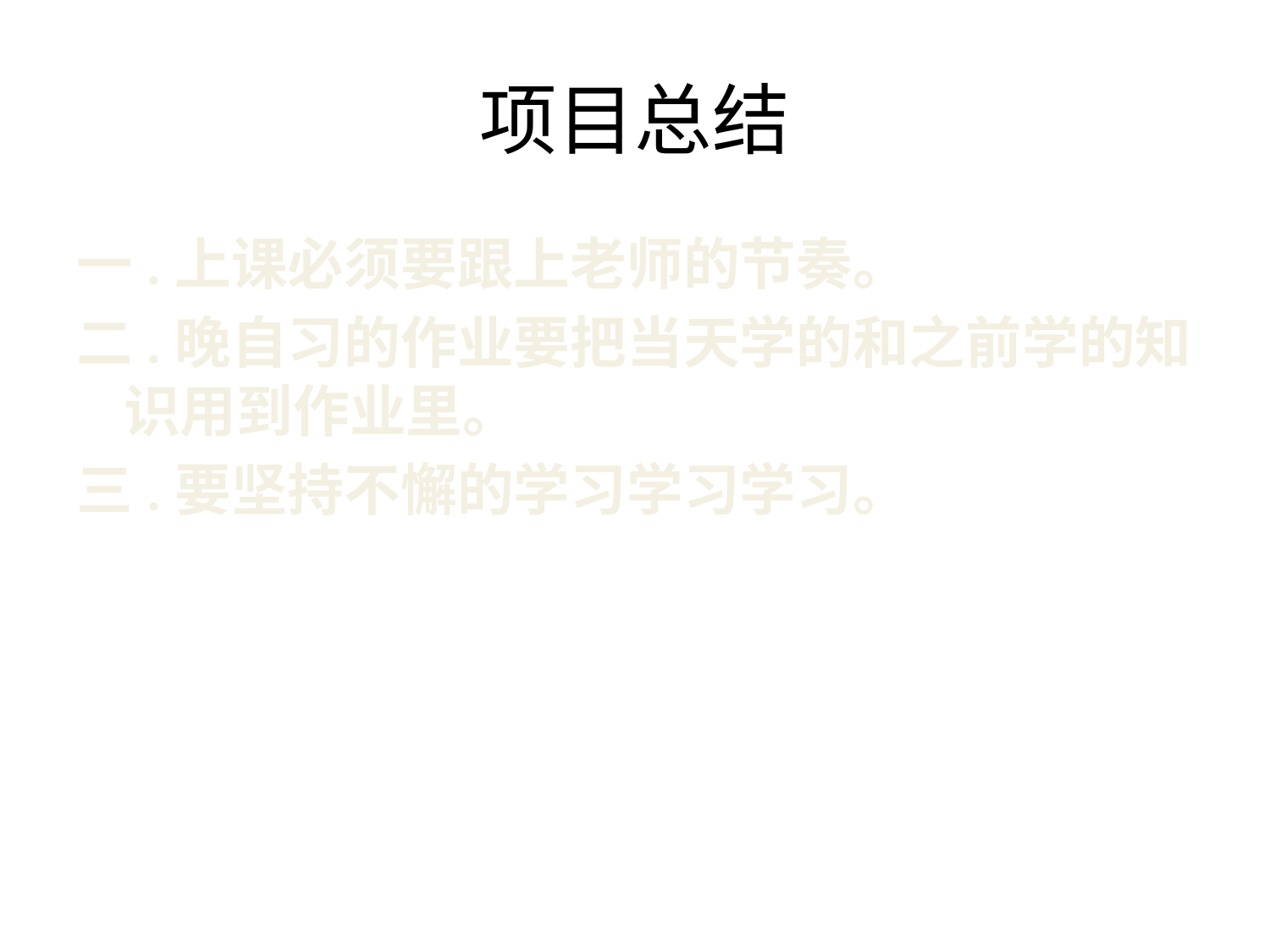

# 项目总结
一.上课必须要跟上老师的节奏。
二.晚自习的作业要把当天学的和之前学的知识用到作业里。
三.要坚持不懈的学习学习学习。